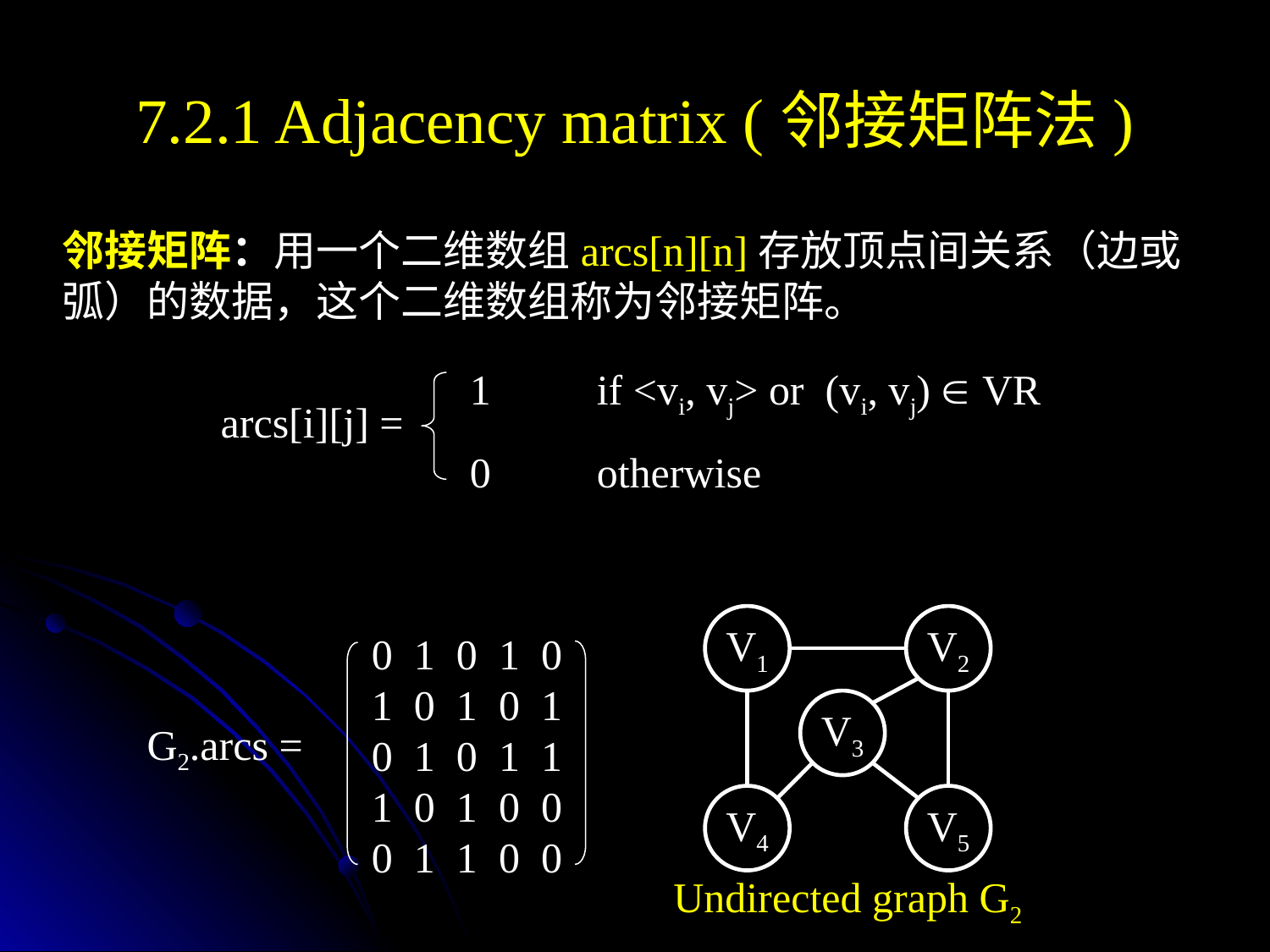

# 7.2.1 Adjacency matrix (邻接矩阵法)

邻接矩阵：用一个二维数组arcs[n][n]存放顶点间关系（边或弧）的数据，这个二维数组称为邻接矩阵。

1	if <vi, vj> or  (vi, vj) ∈ VR
0	otherwise

      arcs[i][j] =
V1
V2
V3
V4
V5
Undirected graph G2
0  1  0  1  0
1  0  1  0  1
0  1  0  1  1
1  0  1  0  0
0  1  1  0  0

G2.arcs =